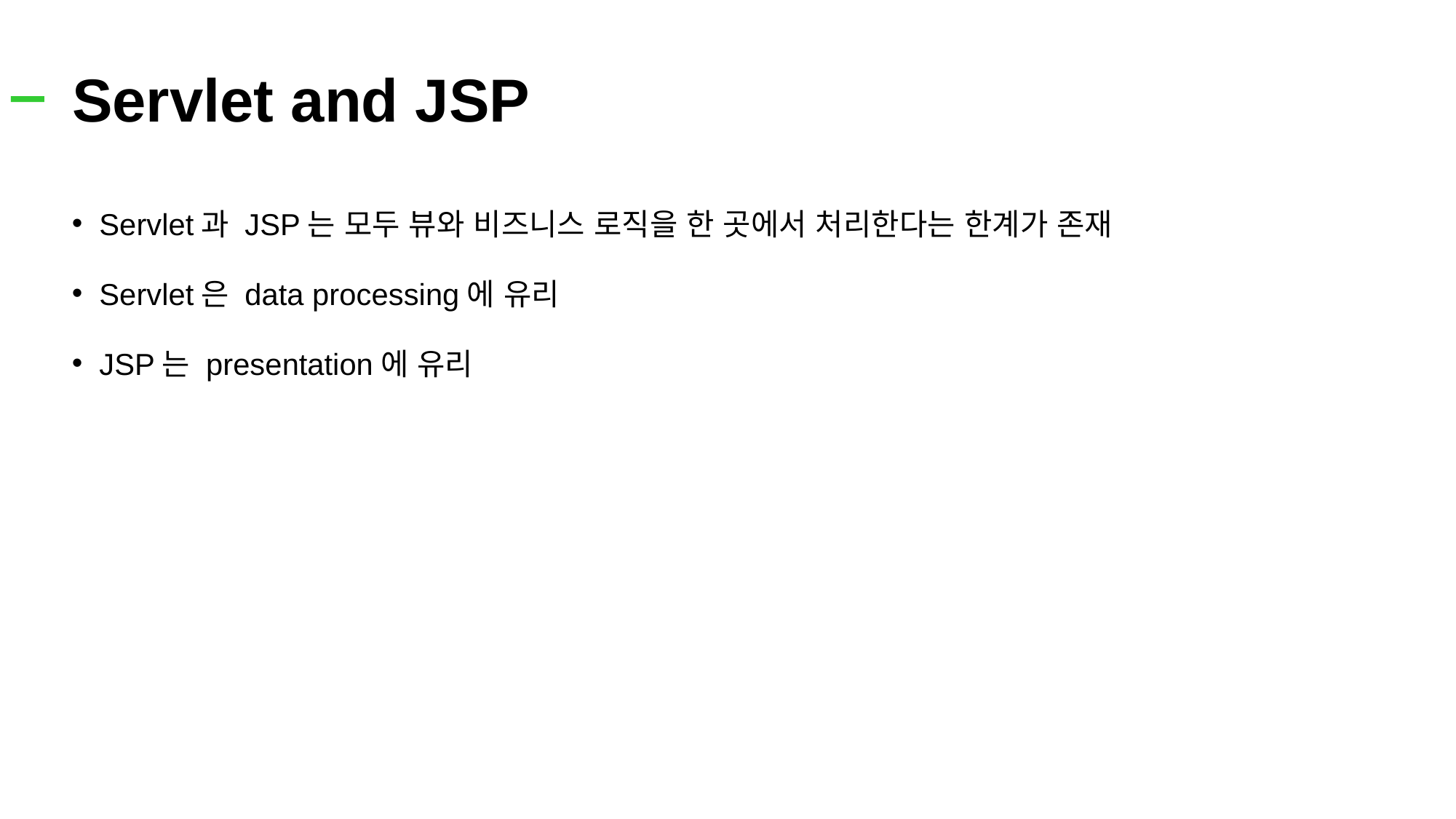

# Servlet and JSP

Servlet과 JSP는 모두 뷰와 비즈니스 로직을 한 곳에서 처리한다는 한계가 존재
Servlet은 data processing에 유리
JSP는 presentation에 유리